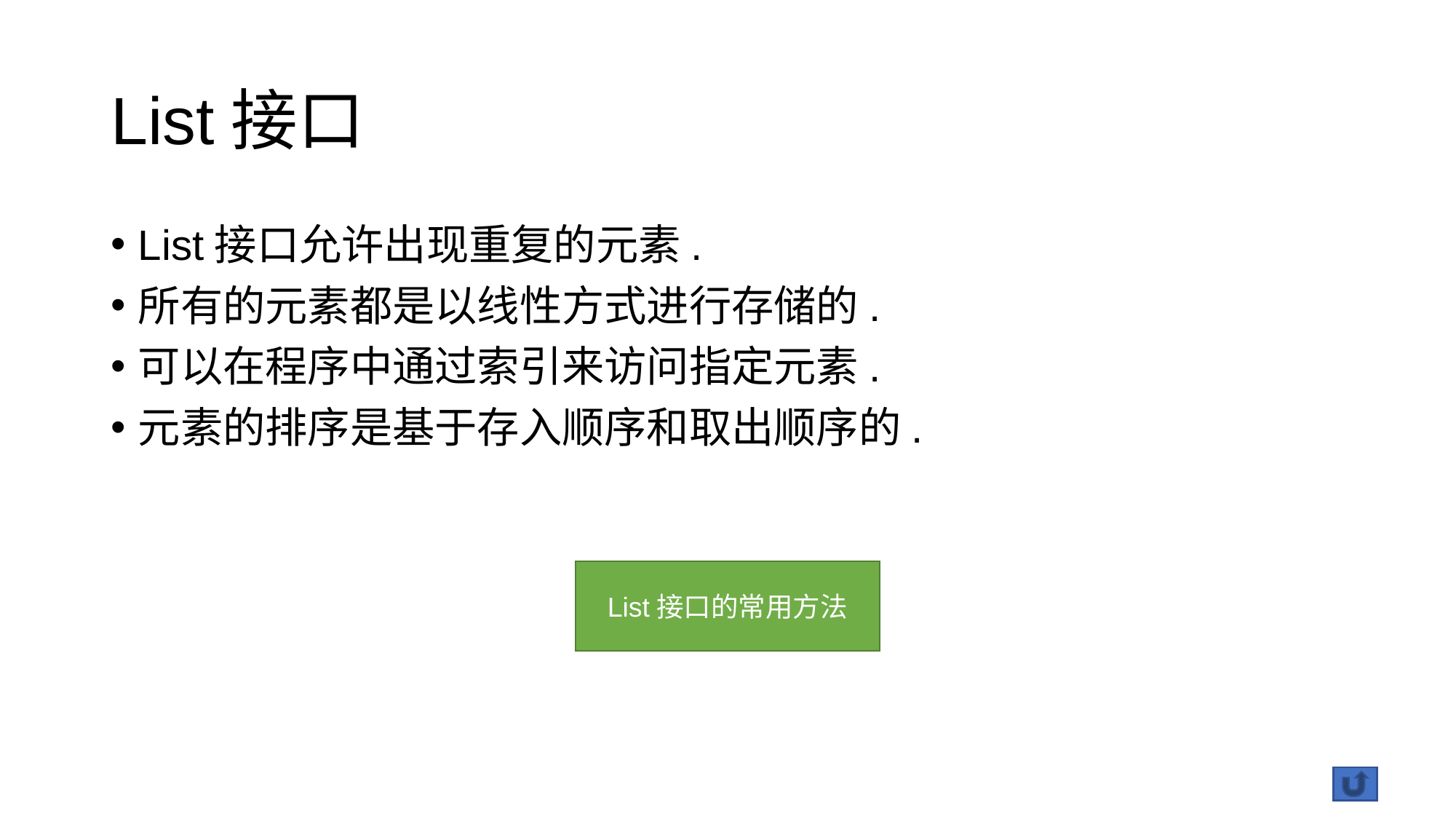

# List接口
List接口允许出现重复的元素.
所有的元素都是以线性方式进行存储的.
可以在程序中通过索引来访问指定元素.
元素的排序是基于存入顺序和取出顺序的.

List接口的常用方法